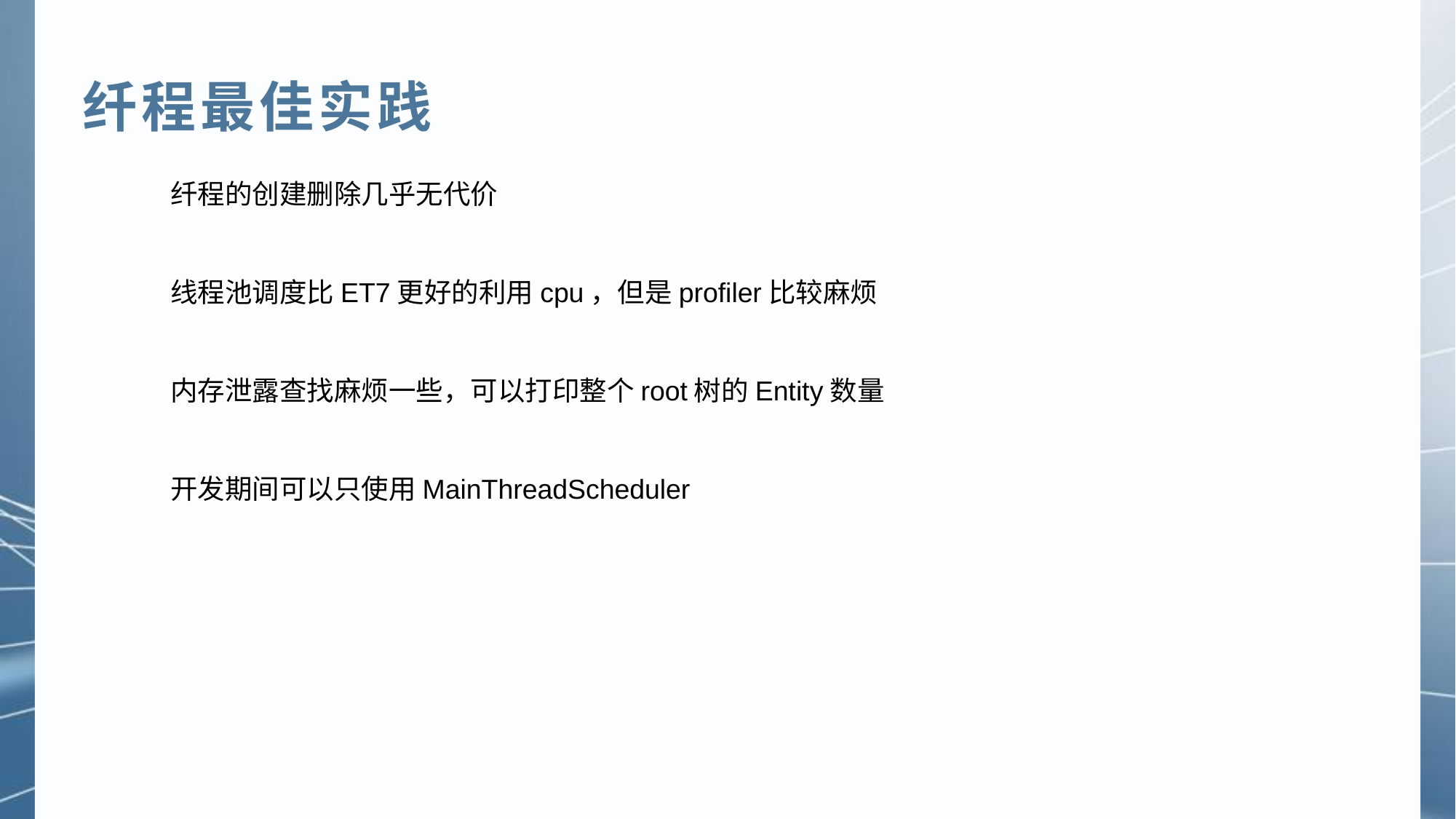

纤程最佳实践
纤程的创建删除几乎无代价

线程池调度比ET7更好的利用cpu，但是profiler比较麻烦

内存泄露查找麻烦一些，可以打印整个root树的Entity数量

开发期间可以只使用MainThreadScheduler